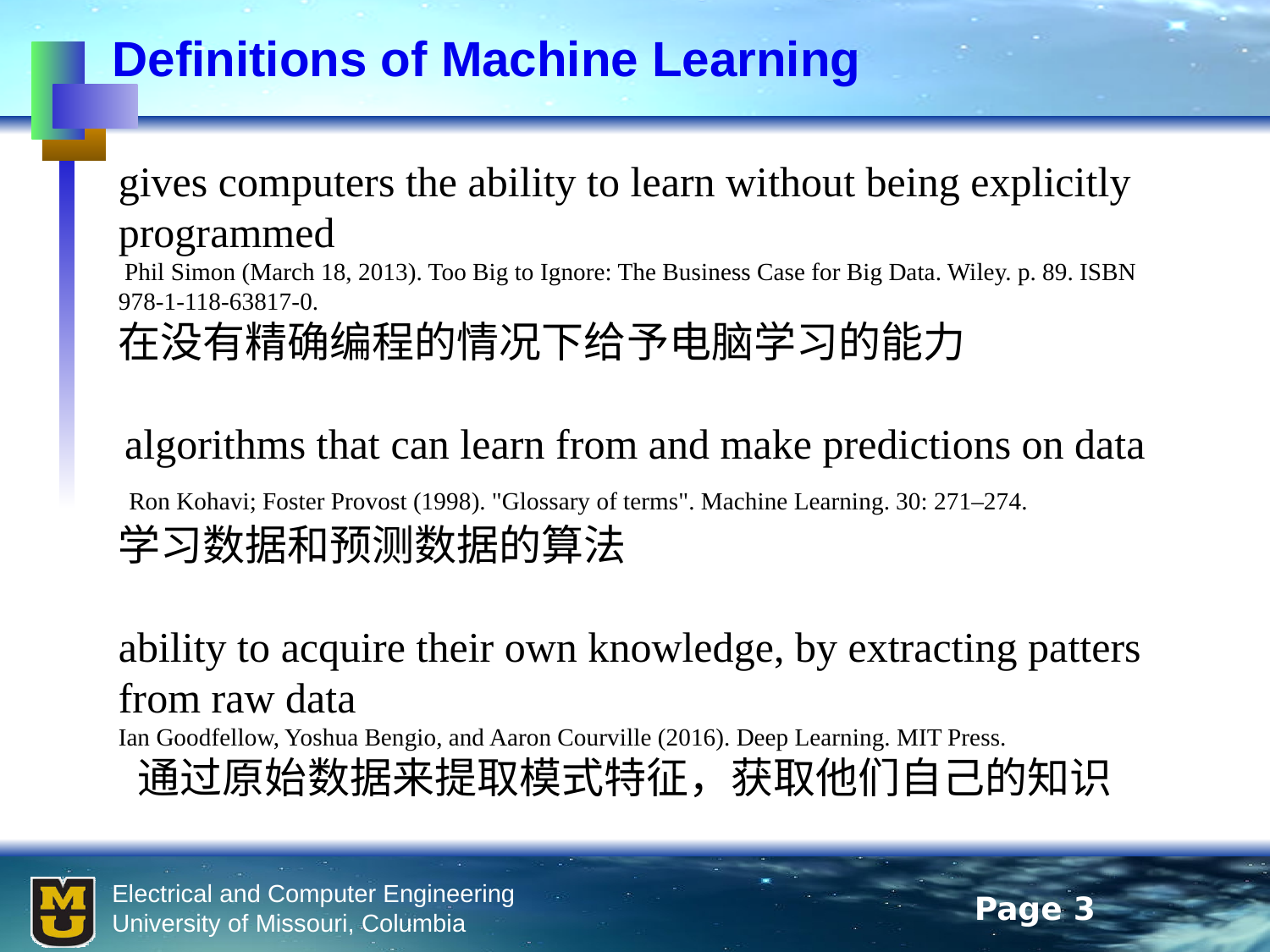

Definitions of Machine Learning
gives computers the ability to learn without being explicitly programmed
 Phil Simon (March 18, 2013). Too Big to Ignore: The Business Case for Big Data. Wiley. p. 89. ISBN 978-1-118-63817-0.
在没有精确编程的情况下给予电脑学习的能力

 algorithms that can learn from and make predictions on data
 Ron Kohavi; Foster Provost (1998). "Glossary of terms". Machine Learning. 30: 271–274.
学习数据和预测数据的算法

ability to acquire their own knowledge, by extracting patters from raw data
Ian Goodfellow, Yoshua Bengio, and Aaron Courville (2016). Deep Learning. MIT Press.
 通过原始数据来提取模式特征，获取他们自己的知识